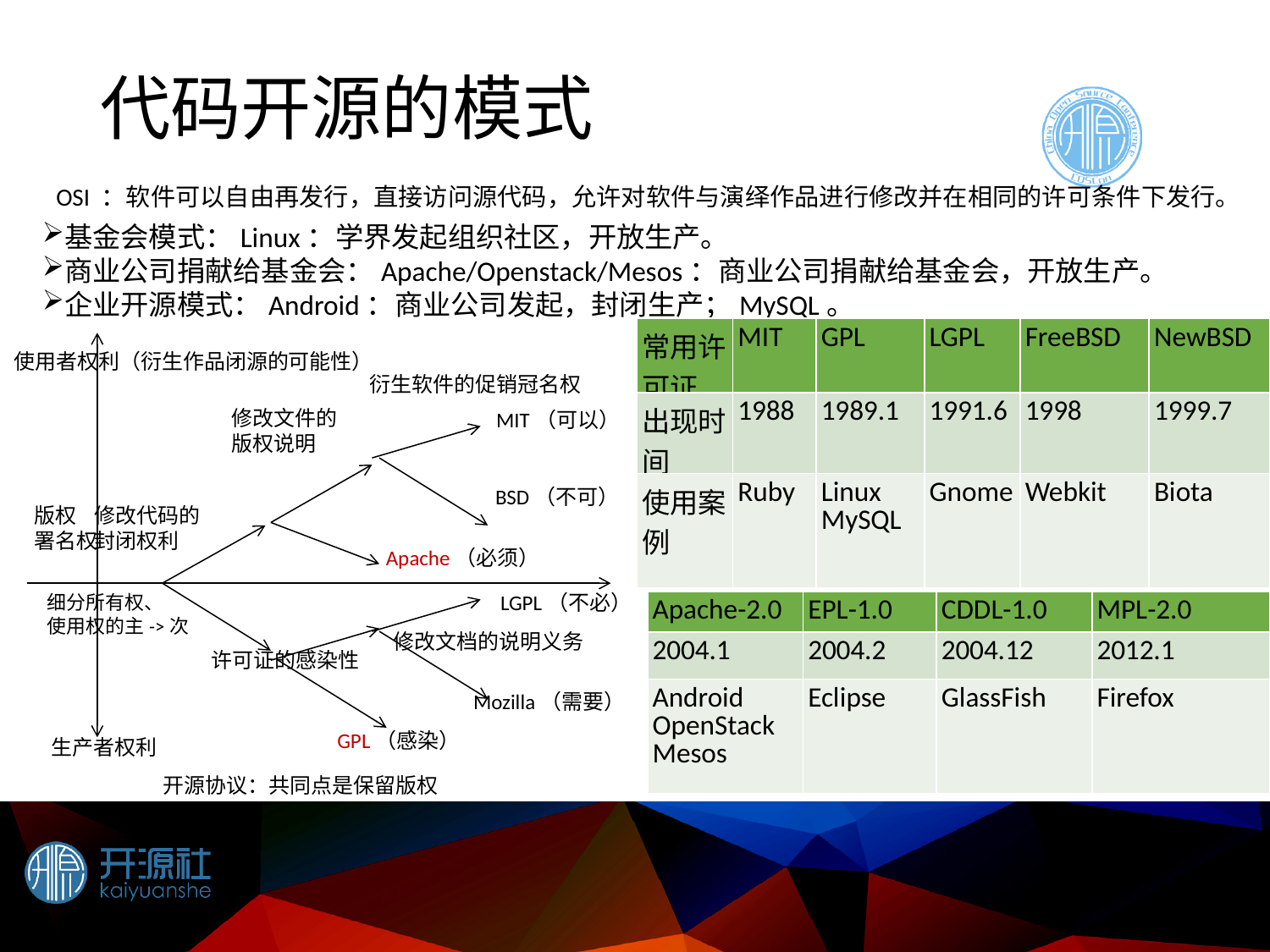

# 代码开源的模式
OSI ：软件可以自由再发行，直接访问源代码，允许对软件与演绎作品进行修改并在相同的许可条件下发行。
基金会模式：Linux：学界发起组织社区，开放生产。
商业公司捐献给基金会：Apache/Openstack/Mesos：商业公司捐献给基金会，开放生产。
企业开源模式：Android：商业公司发起，封闭生产；MySQL。
| 常用许可证 | MIT | GPL | LGPL | FreeBSD | NewBSD |
| --- | --- | --- | --- | --- | --- |
| 出现时间 | 1988 | 1989.1 | 1991.6 | 1998 | 1999.7 |
| 使用案例 | Ruby | Linux MySQL | Gnome | Webkit | Biota |
使用者权利（衍生作品闭源的可能性）
衍生软件的促销冠名权
修改文件的
版权说明
MIT（可以）
BSD（不可）
版权
署名权
修改代码的
封闭权利
Apache（必须）
LGPL（不必）
细分所有权、
使用权的主->次
修改文档的说明义务
许可证的感染性
Mozilla（需要）
GPL（感染）
生产者权利
开源协议：共同点是保留版权
| Apache-2.0 | EPL-1.0 | CDDL-1.0 | MPL-2.0 |
| --- | --- | --- | --- |
| 2004.1 | 2004.2 | 2004.12 | 2012.1 |
| Android OpenStack Mesos | Eclipse | GlassFish | Firefox |